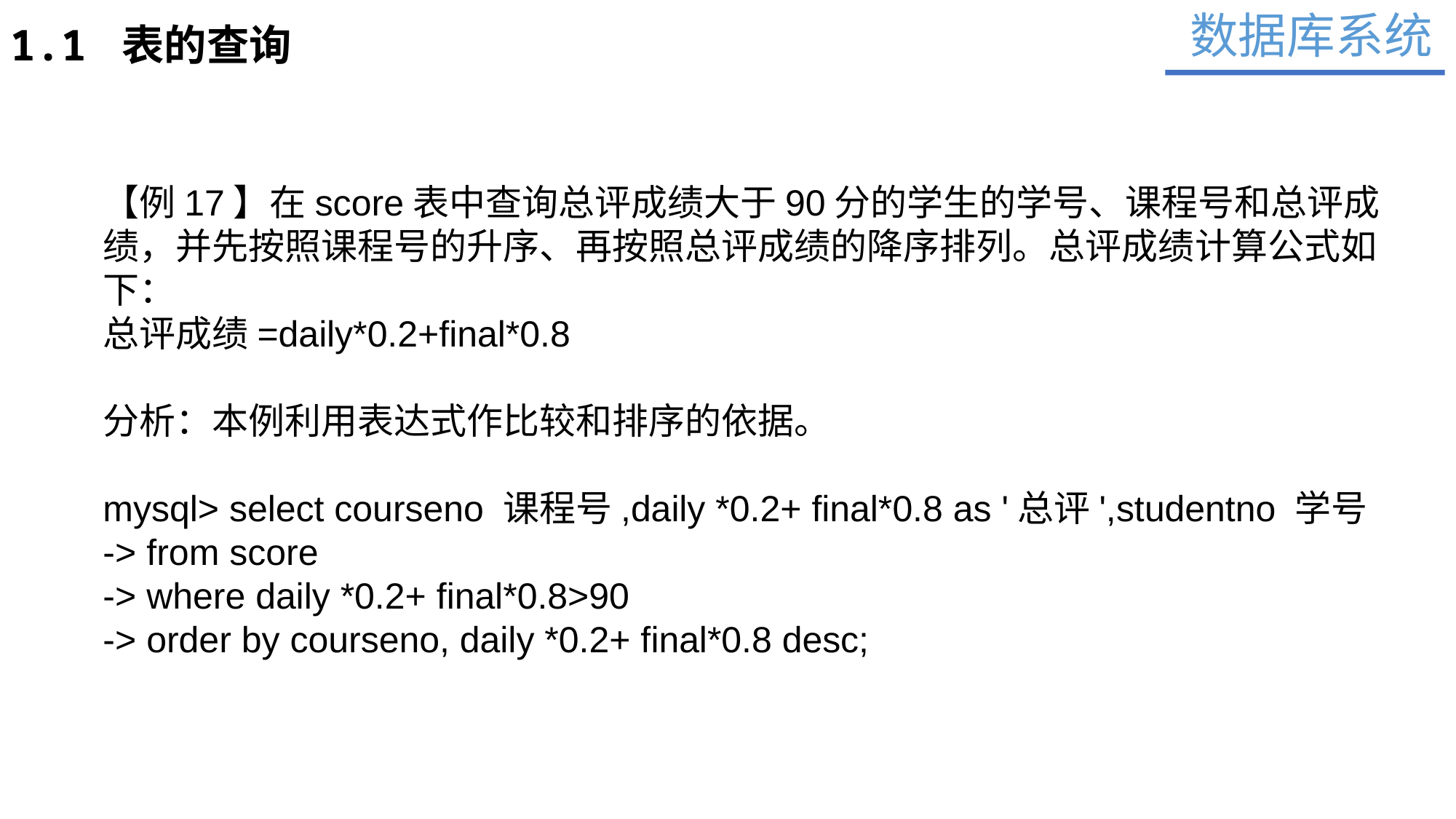

数据库系统
1.1 表的查询

【例17】在score表中查询总评成绩大于90分的学生的学号、课程号和总评成绩，并先按照课程号的升序、再按照总评成绩的降序排列。总评成绩计算公式如下：
总评成绩=daily*0.2+final*0.8

分析：本例利用表达式作比较和排序的依据。

mysql> select courseno 课程号,daily *0.2+ final*0.8 as '总评',studentno 学号
-> from score
-> where daily *0.2+ final*0.8>90
-> order by courseno, daily *0.2+ final*0.8 desc;